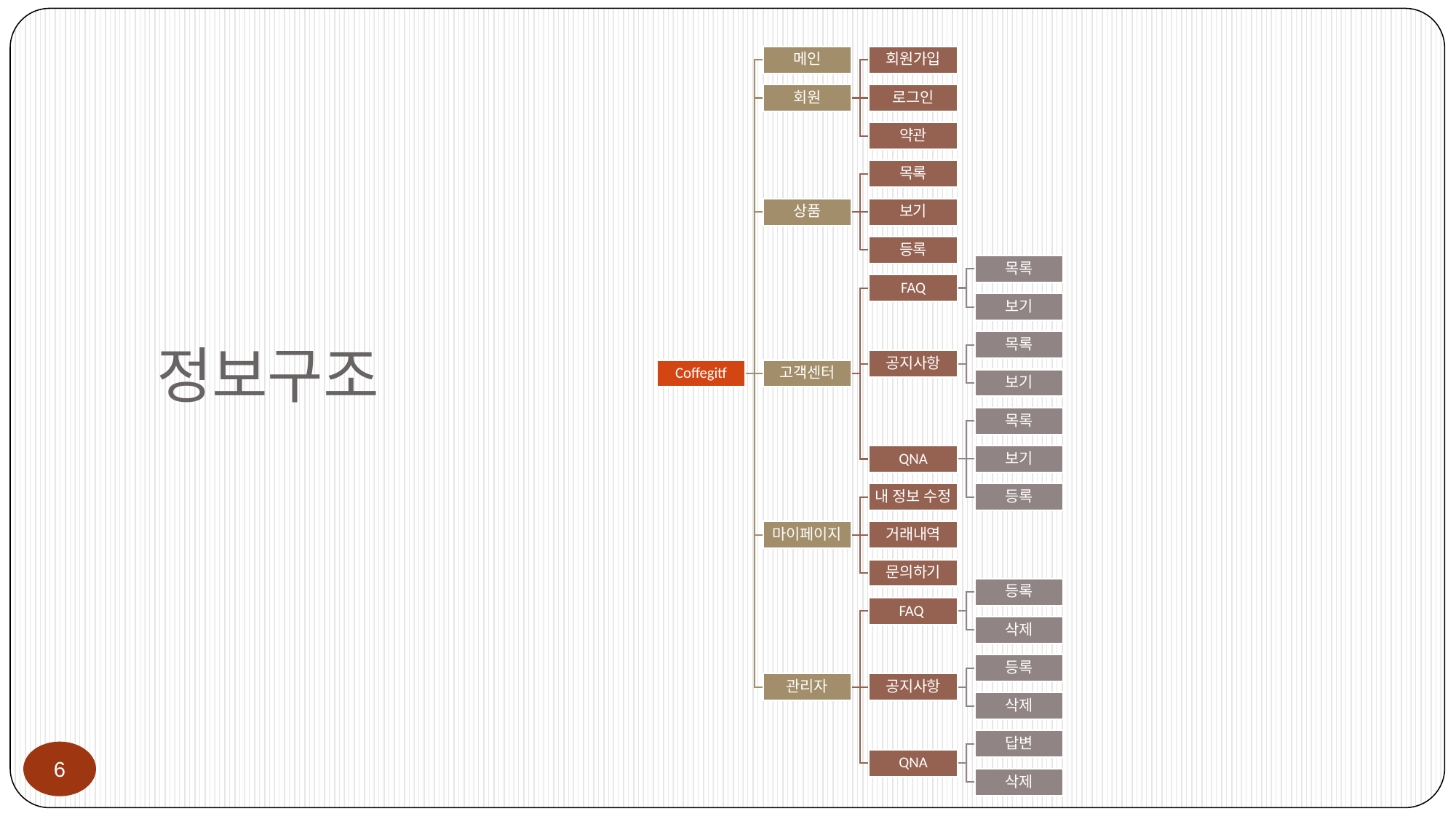

메인

회원가입

회원

로그인

약관

목록

상품

보기

등록

목록

FAQ

보기

목록

공지사항

Coffegitf

고객센터

보기

목록

QNA

보기

내 정보 수정

등록

마이페이지

거래내역

문의하기

등록

FAQ

삭제

등록

관리자

공지사항

삭제

답변

QNA

삭제
# 정보구조
6